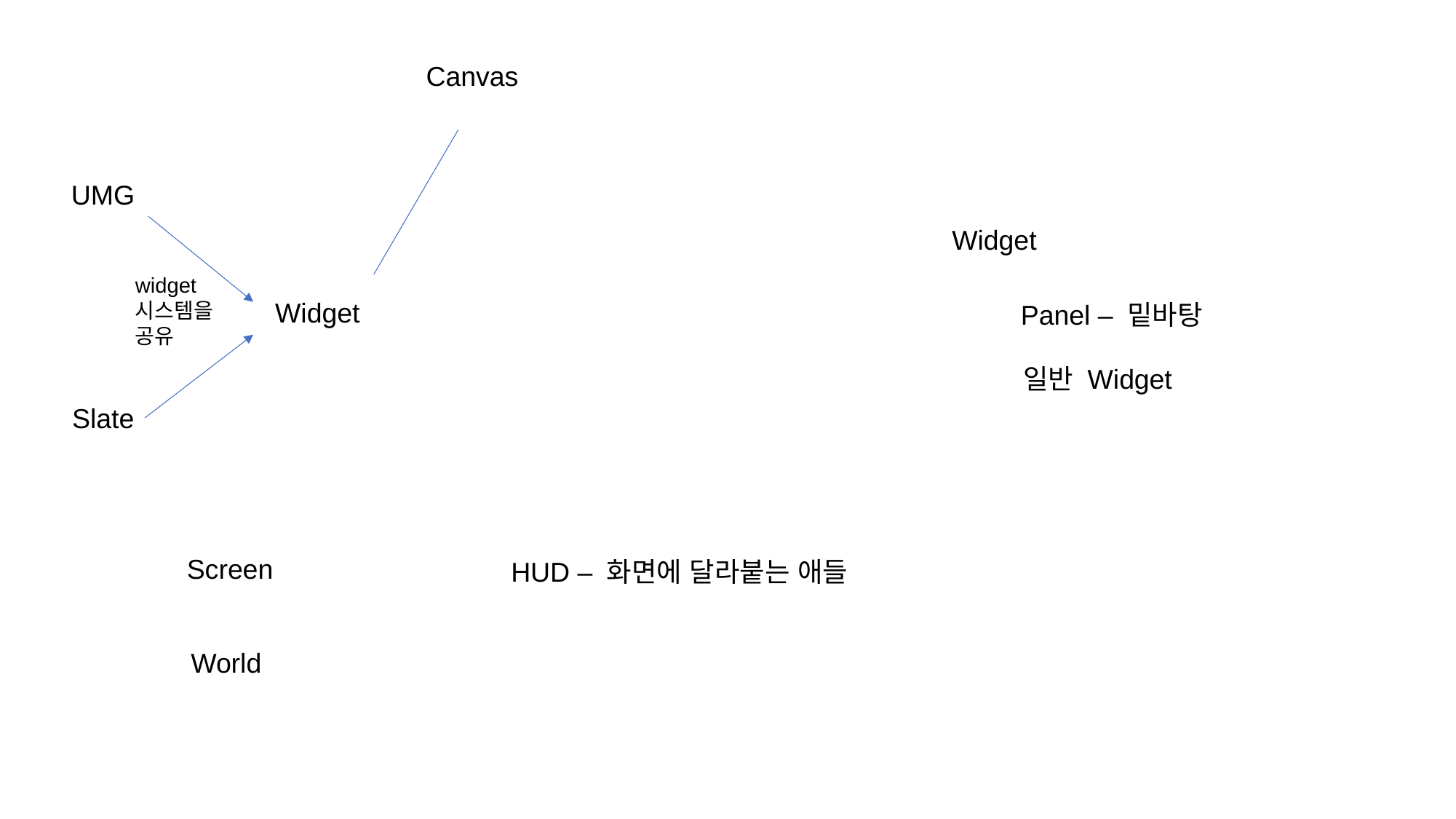

Canvas
UMG
Widget
widget
시스템을
공유
Widget
Panel – 밑바탕
일반 Widget
Slate
Screen
HUD – 화면에 달라붙는 애들
World